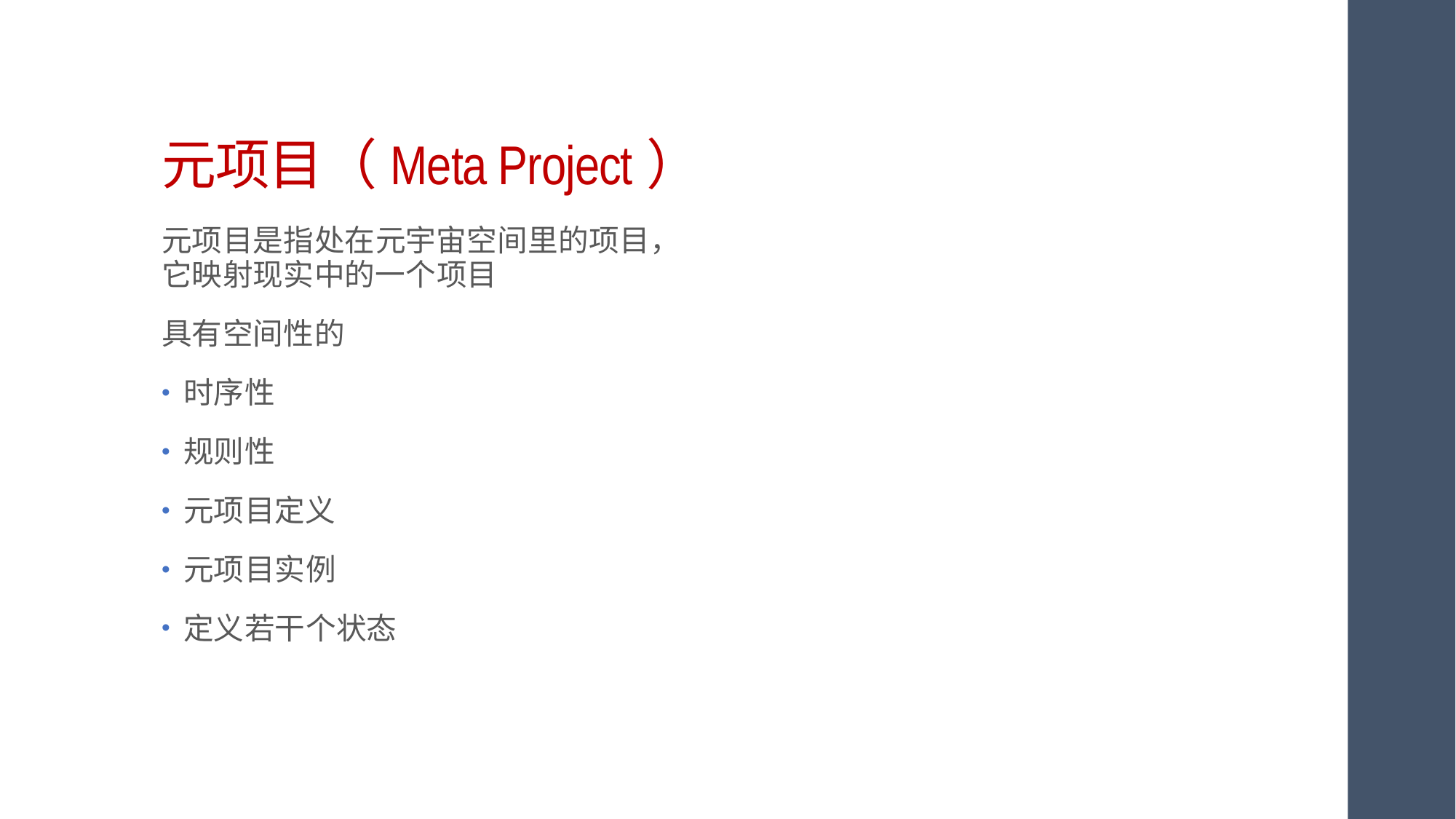

# 元项目（Meta Project）
元项目是指处在元宇宙空间里的项目，它映射现实中的一个项目
具有空间性的
时序性
规则性
元项目定义
元项目实例
定义若干个状态